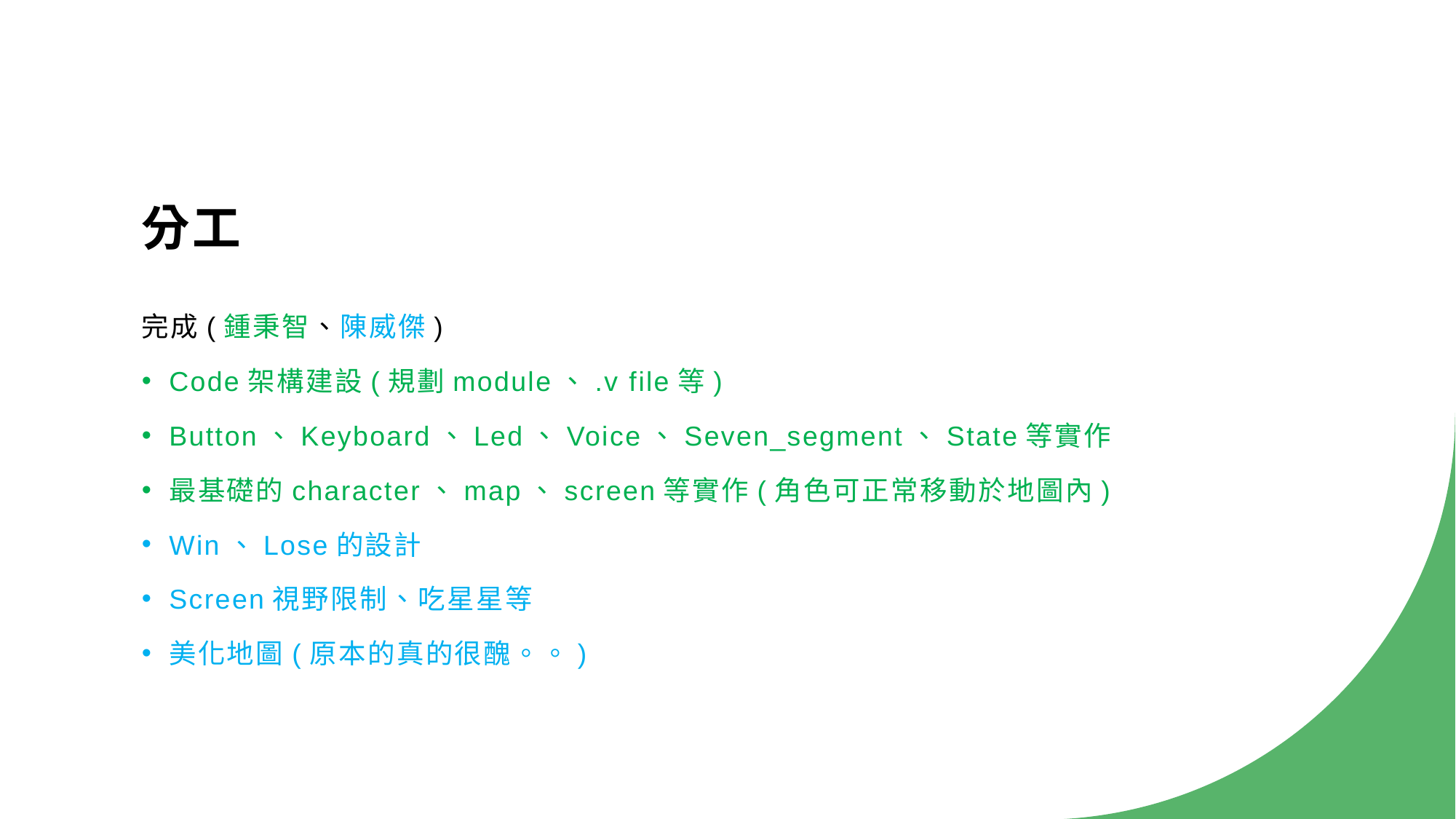

# 分工
完成(鍾秉智、陳威傑)
Code架構建設(規劃module、.v file等)
Button、Keyboard、Led、Voice、Seven_segment、State等實作
最基礎的character、map、screen等實作(角色可正常移動於地圖內)
Win、Lose的設計
Screen視野限制、吃星星等
美化地圖(原本的真的很醜。。)